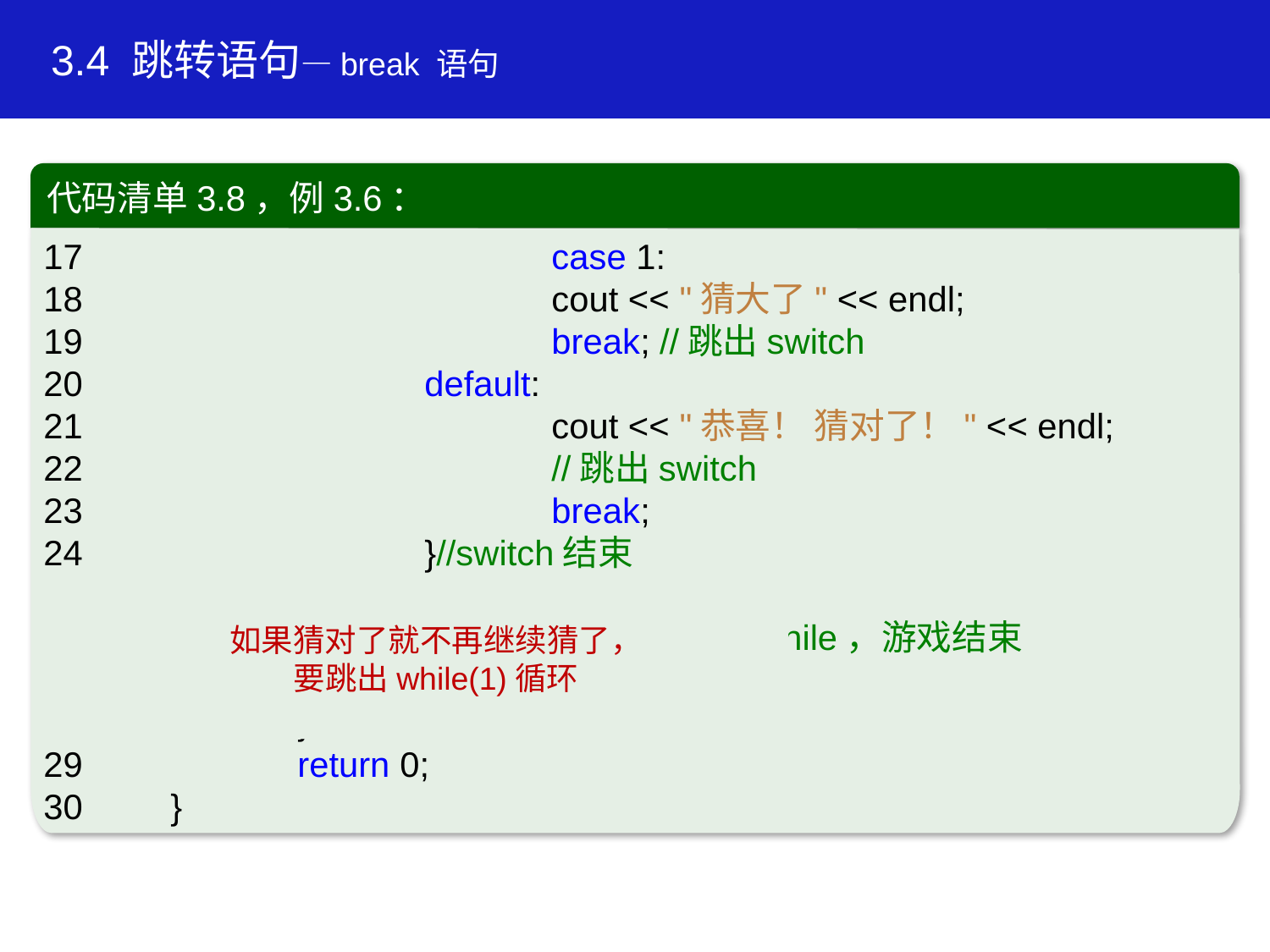

# 3.4 跳转语句—break 语句
代码清单3.8，例3.6：
17 				case 1:
18 				cout << "猜大了" << endl;
19 				break; //跳出switch
20 			default:
21 				cout << "恭喜！ 猜对了！" << endl;
22 				//跳出switch
23 				break;
24 			}//switch结束
25 			if (val == 0)
26 				break;//跳出while，游戏结束
27
28 		}//while结束
29 		return 0;
30 	}

如果猜对了就不再继续猜了，
要跳出while(1)循环
48